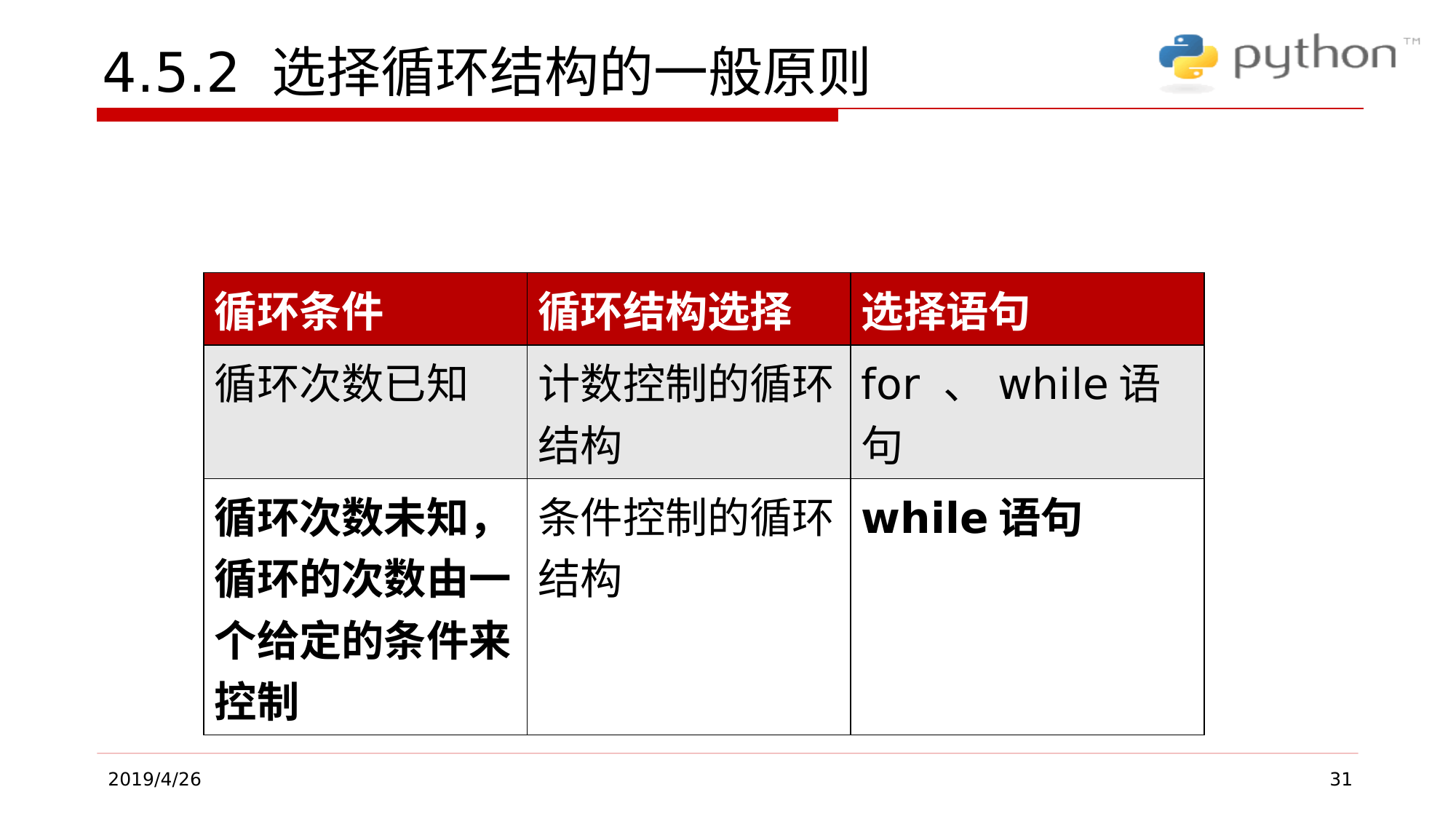

# 4.5.2 选择循环结构的一般原则
| 循环条件 | 循环结构选择 | 选择语句 |
| --- | --- | --- |
| 循环次数已知 | 计数控制的循环结构 | for 、while语句 |
| 循环次数未知，循环的次数由一个给定的条件来控制 | 条件控制的循环结构 | while语句 |
31
2019/4/26